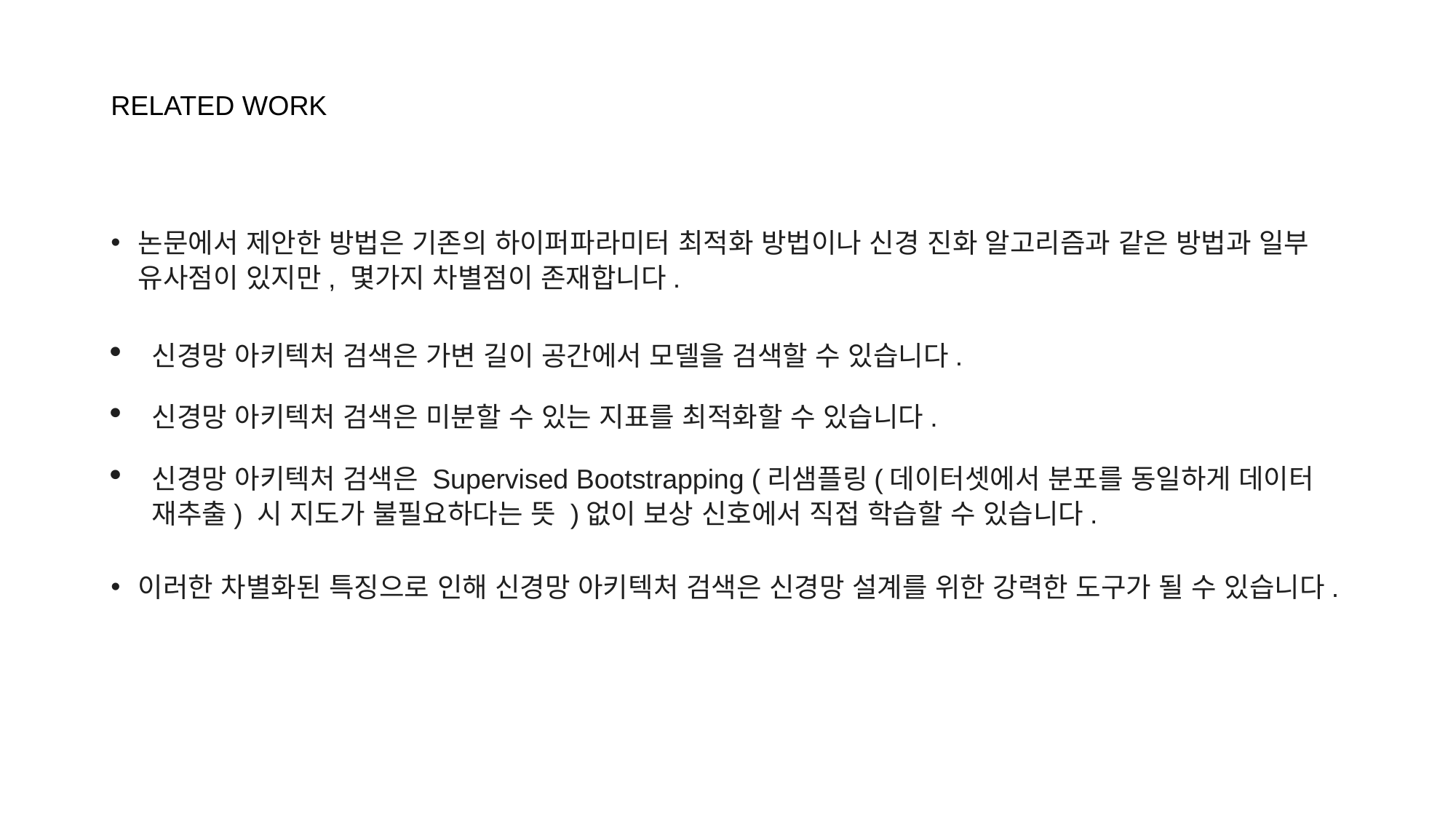

# RELATED WORK
논문에서 제안한 방법은 기존의 하이퍼파라미터 최적화 방법이나 신경 진화 알고리즘과 같은 방법과 일부 유사점이 있지만, 몇가지 차별점이 존재합니다.
신경망 아키텍처 검색은 가변 길이 공간에서 모델을 검색할 수 있습니다.
신경망 아키텍처 검색은 미분할 수 있는 지표를 최적화할 수 있습니다.
신경망 아키텍처 검색은 Supervised Bootstrapping (리샘플링(데이터셋에서 분포를 동일하게 데이터 재추출) 시 지도가 불필요하다는 뜻 )없이 보상 신호에서 직접 학습할 수 있습니다.
이러한 차별화된 특징으로 인해 신경망 아키텍처 검색은 신경망 설계를 위한 강력한 도구가 될 수 있습니다.